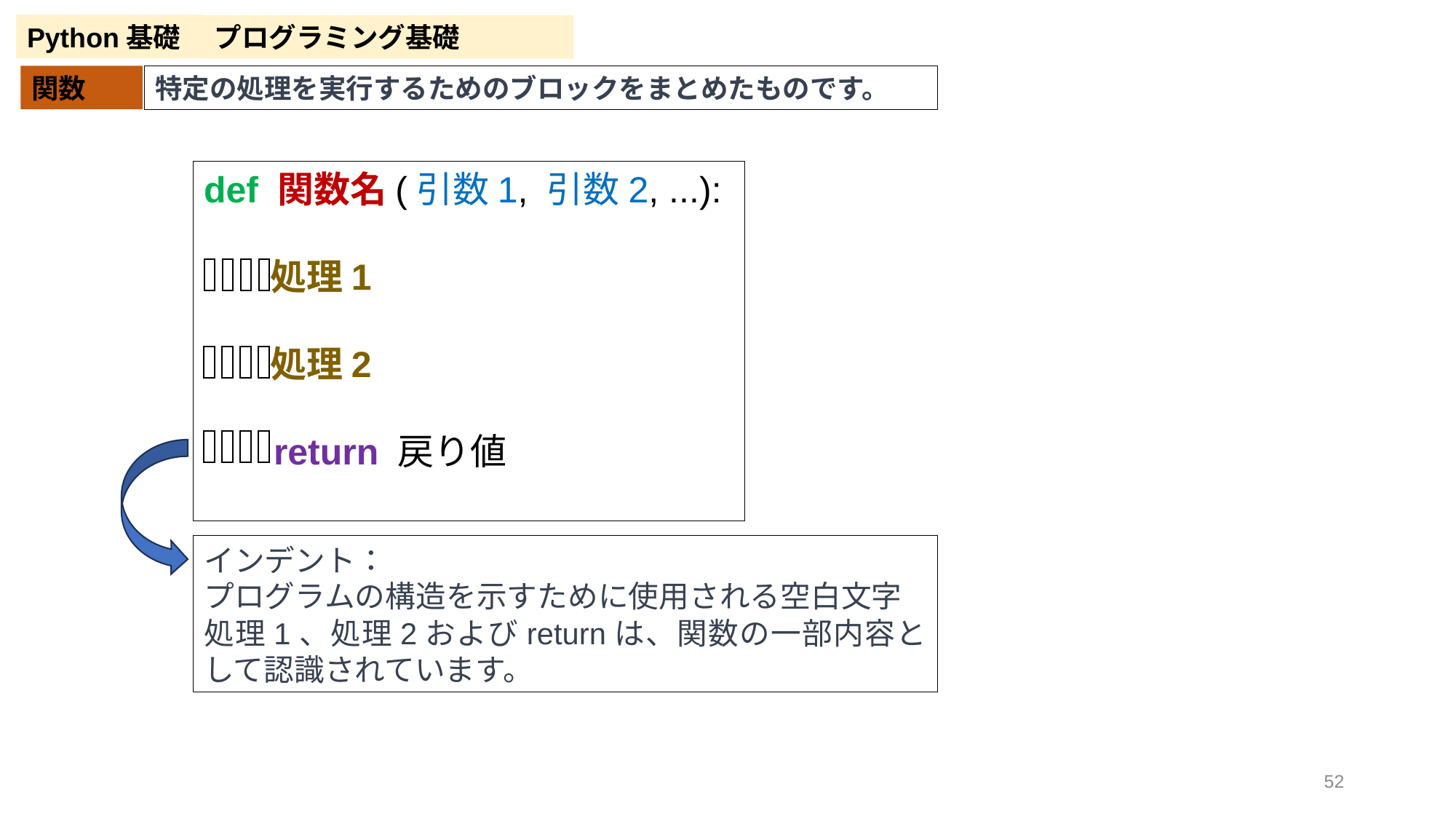

Python基礎
プログラミング基礎
関数
特定の処理を実行するためのブロックをまとめたものです。
def 関数名(引数1, 引数2, ...):

       処理1

       処理2

　   return 戻り値

インデント：
プログラムの構造を示すために使用される空白文字
処理1、処理2およびreturnは、関数の一部内容として認識されています。
52